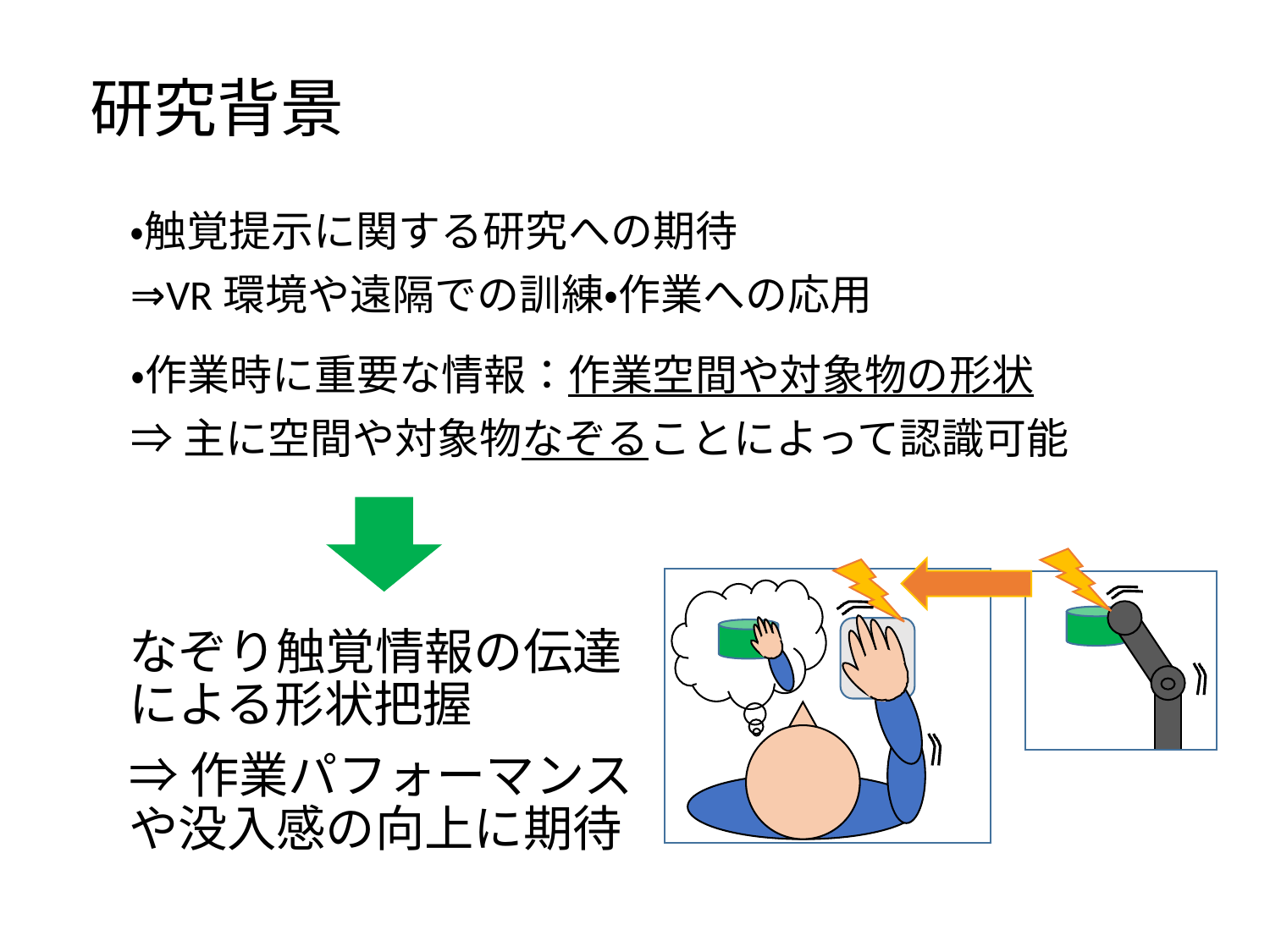

研究背景
・触覚提示に関する研究への期待
⇒VR環境や遠隔での訓練・作業への応用
・作業時に重要な情報：作業空間や対象物の形状
⇒主に空間や対象物なぞることによって認識可能

なぞり触覚情報の伝達による形状把握
⇒作業パフォーマンスや没入感の向上に期待